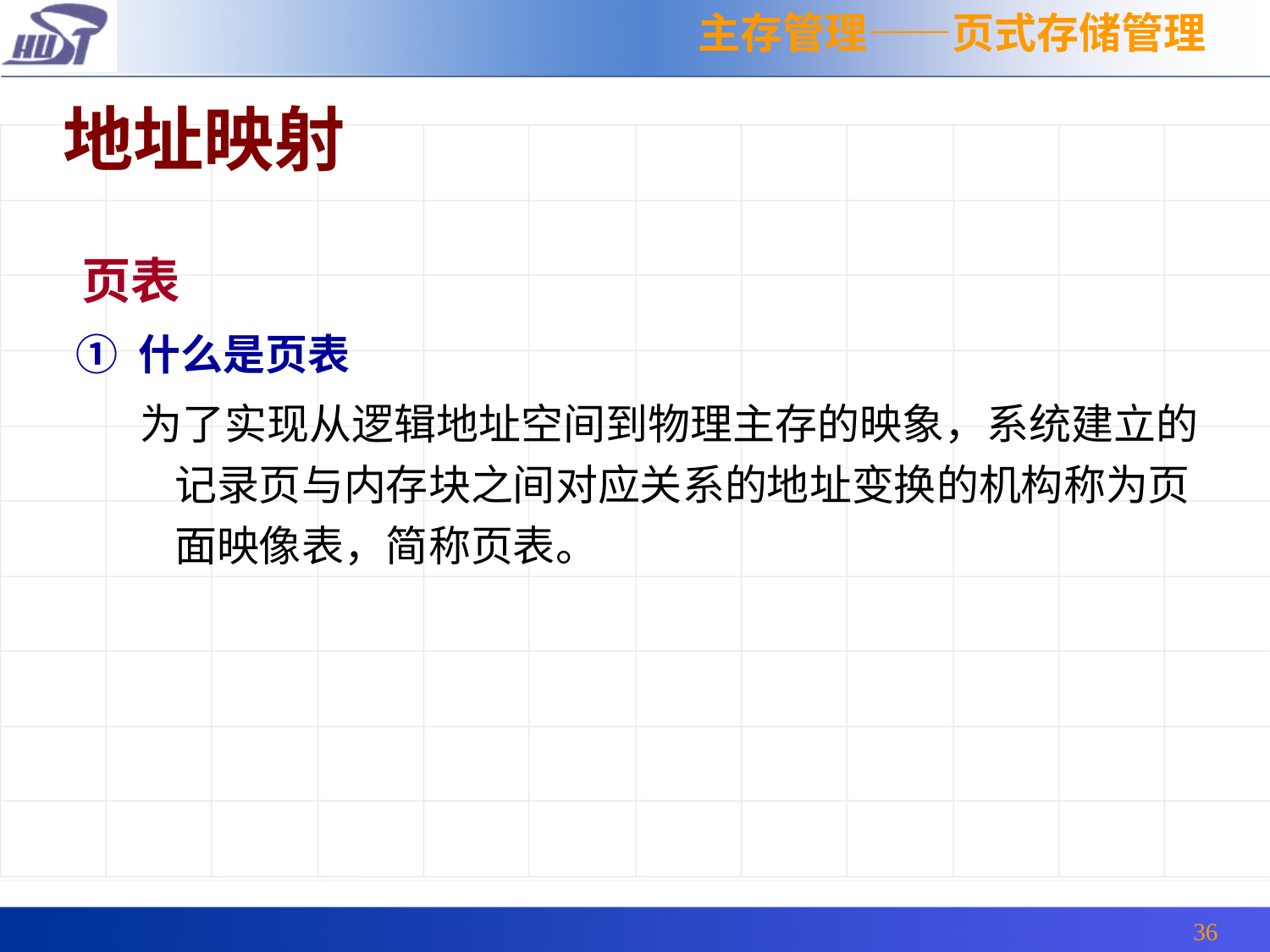

主存管理——页式存储管理
# 地址映射
  页表
   ① 什么是页表
  为了实现从逻辑地址空间到物理主存的映象，系统建立的记录页与内存块之间对应关系的地址变换的机构称为页面映像表，简称页表。
36